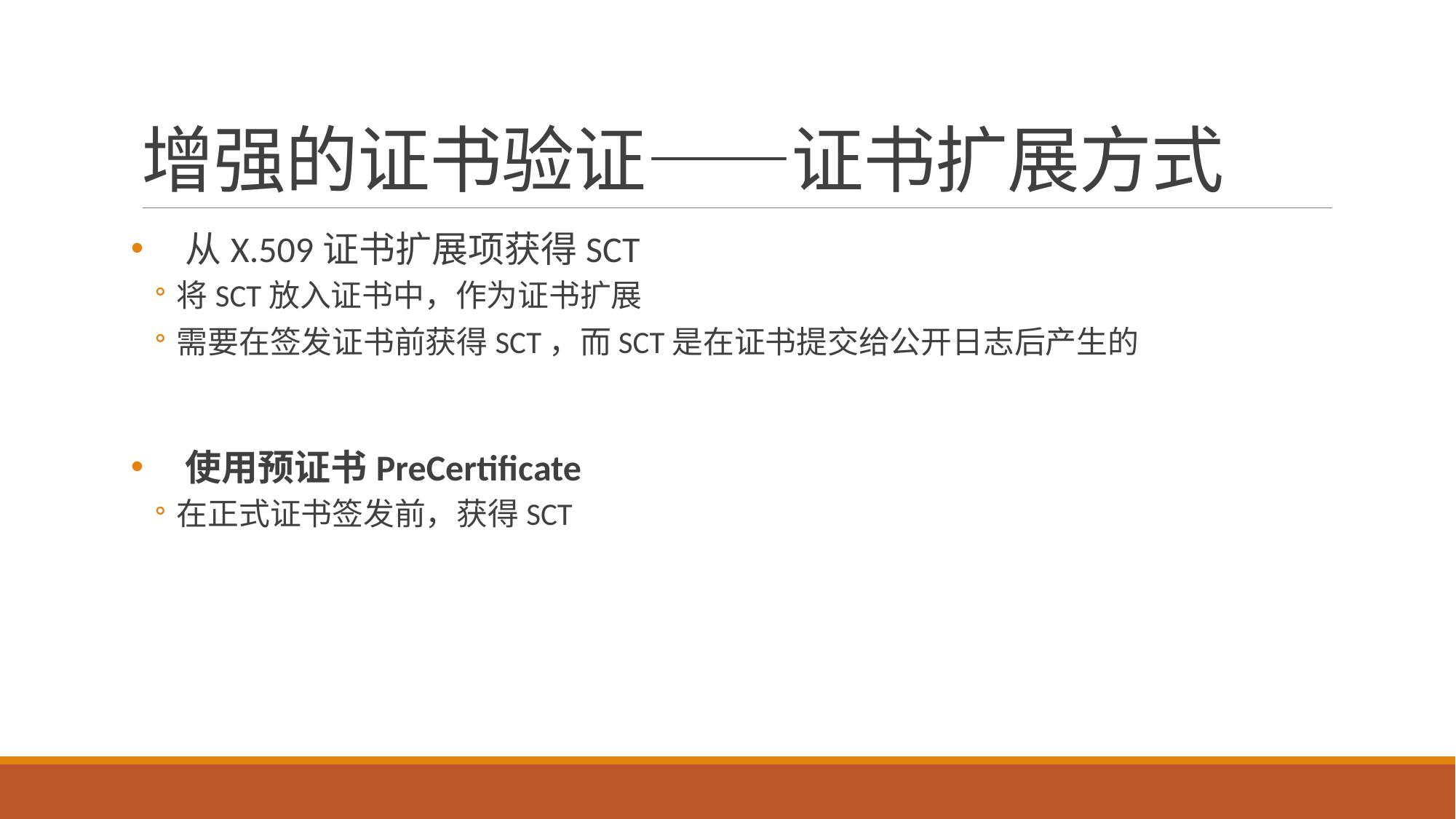

# 增强的证书验证——证书扩展方式
从X.509证书扩展项获得SCT
将SCT放入证书中，作为证书扩展
需要在签发证书前获得SCT，而SCT是在证书提交给公开日志后产生的

使用预证书PreCertificate
在正式证书签发前，获得SCT

25